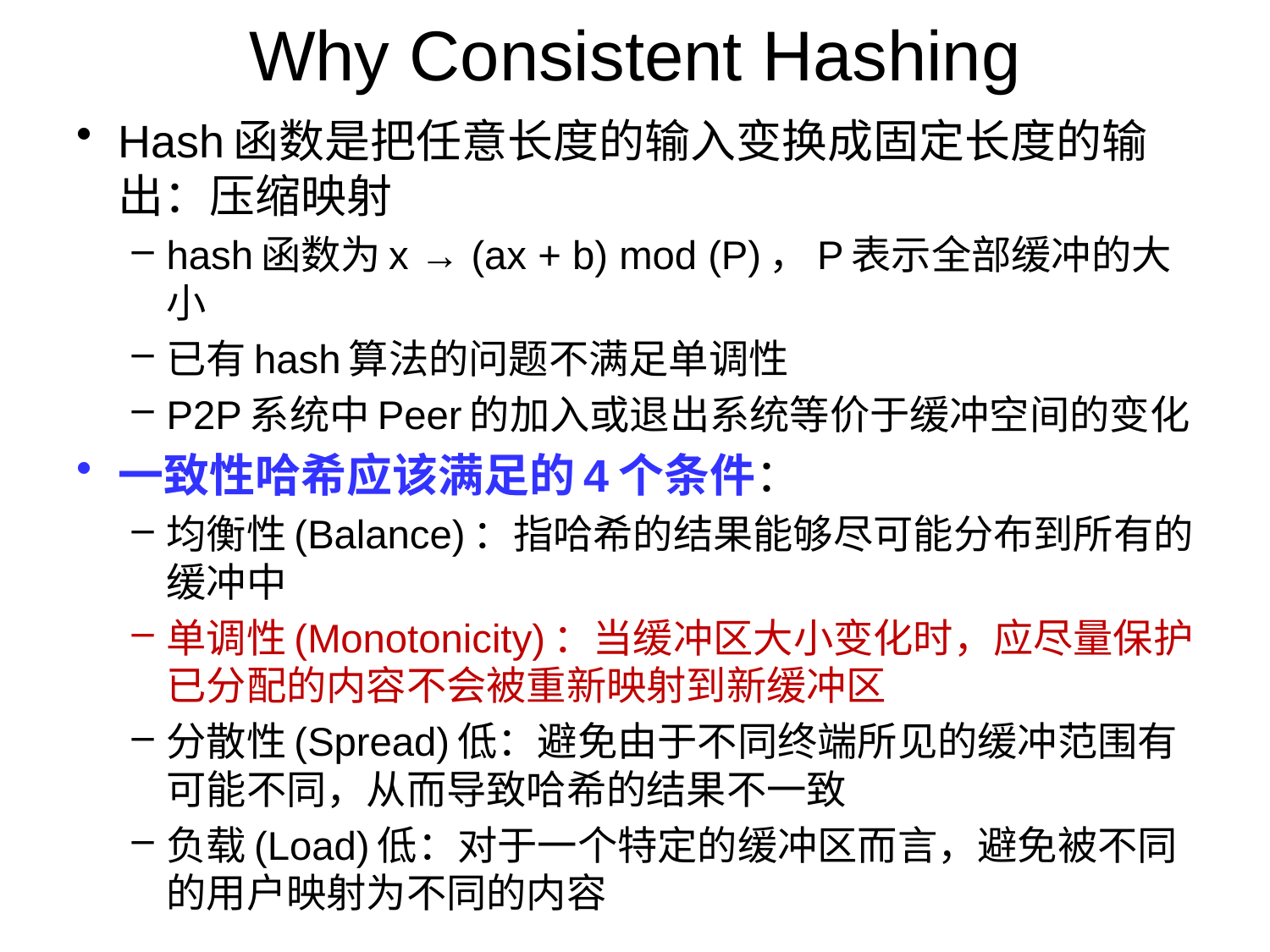

# Why Consistent Hashing
Hash函数是把任意长度的输入变换成固定长度的输出：压缩映射
hash函数为x → (ax + b) mod (P)，P表示全部缓冲的大小
已有hash算法的问题不满足单调性
P2P系统中Peer的加入或退出系统等价于缓冲空间的变化
一致性哈希应该满足的4个条件：
均衡性(Balance)：指哈希的结果能够尽可能分布到所有的缓冲中
单调性(Monotonicity)：当缓冲区大小变化时，应尽量保护已分配的内容不会被重新映射到新缓冲区
分散性(Spread)低：避免由于不同终端所见的缓冲范围有可能不同，从而导致哈希的结果不一致
负载(Load)低：对于一个特定的缓冲区而言，避免被不同的用户映射为不同的内容